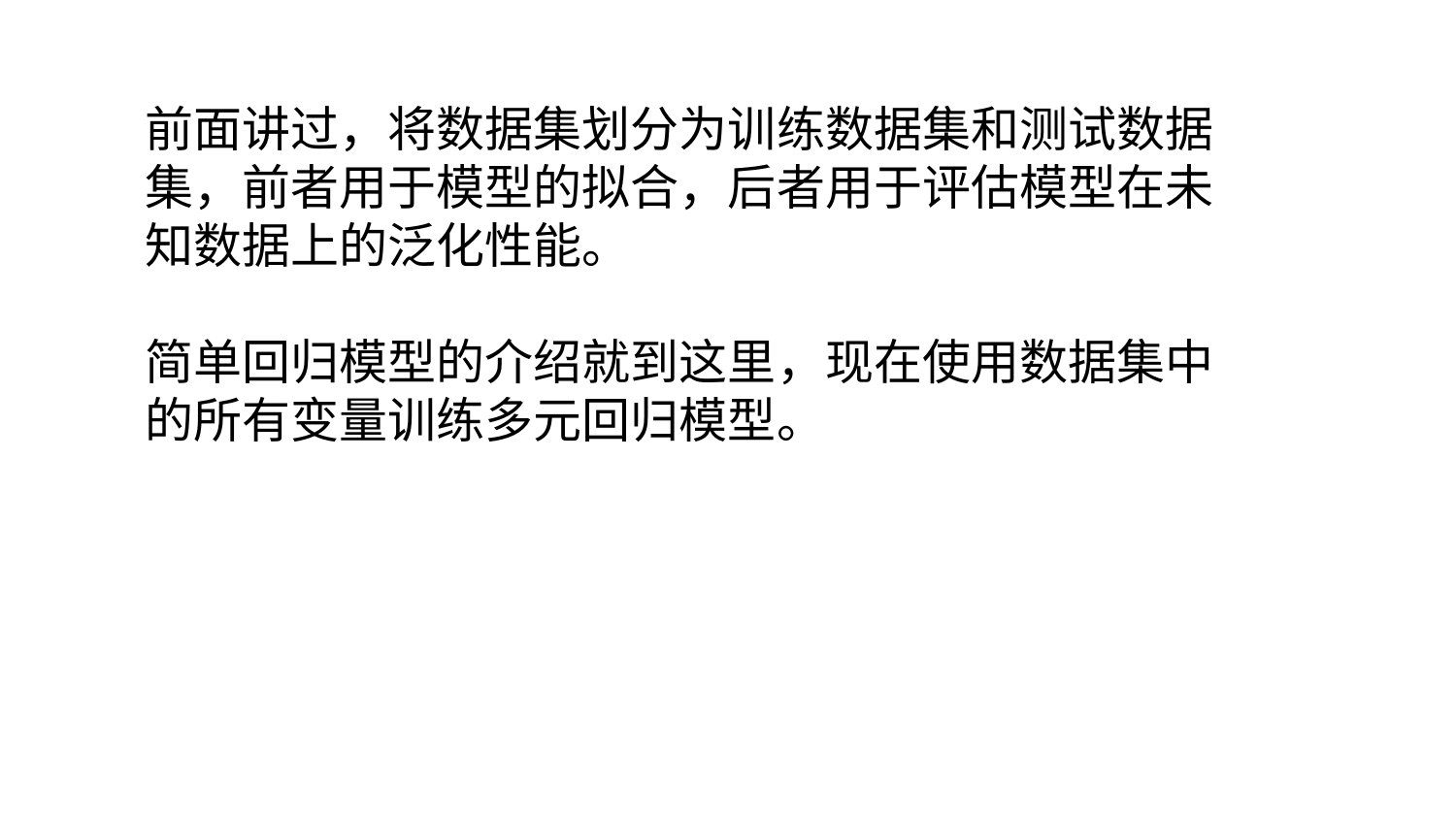

前面讲过，将数据集划分为训练数据集和测试数据集，前者用于模型的拟合，后者用于评估模型在未知数据上的泛化性能。

简单回归模型的介绍就到这里，现在使用数据集中的所有变量训练多元回归模型。